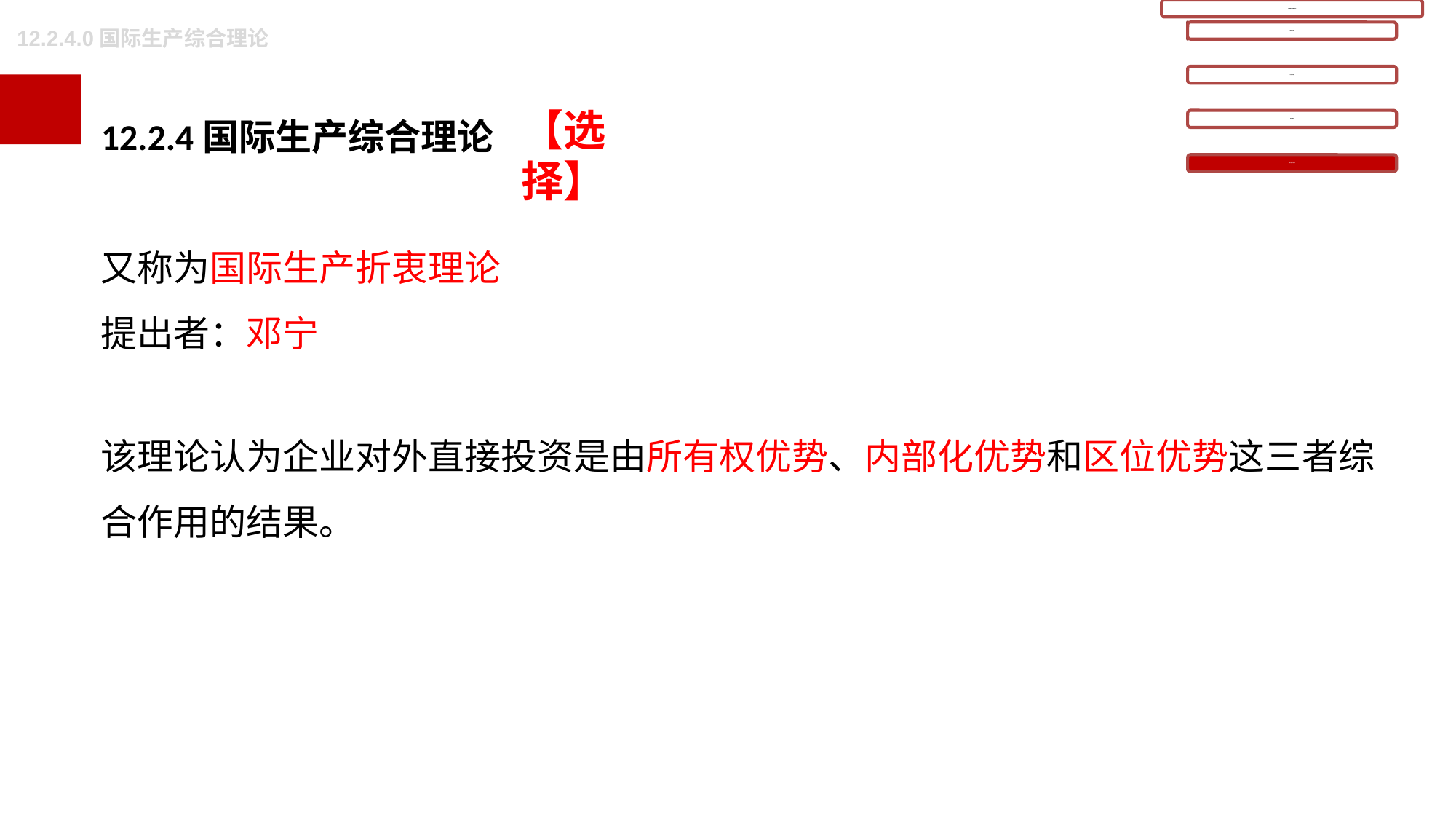

产品周期理论
垄断优势理论
内部化理论
公司跨国经营的基本理论
国际生产综合理论
12.2.4.0国际生产综合理论
12.2.4国际生产综合理论

又称为国际生产折衷理论
提出者：邓宁

【选择】
该理论认为企业对外直接投资是由所有权优势、内部化优势和区位优势这三者综合作用的结果。